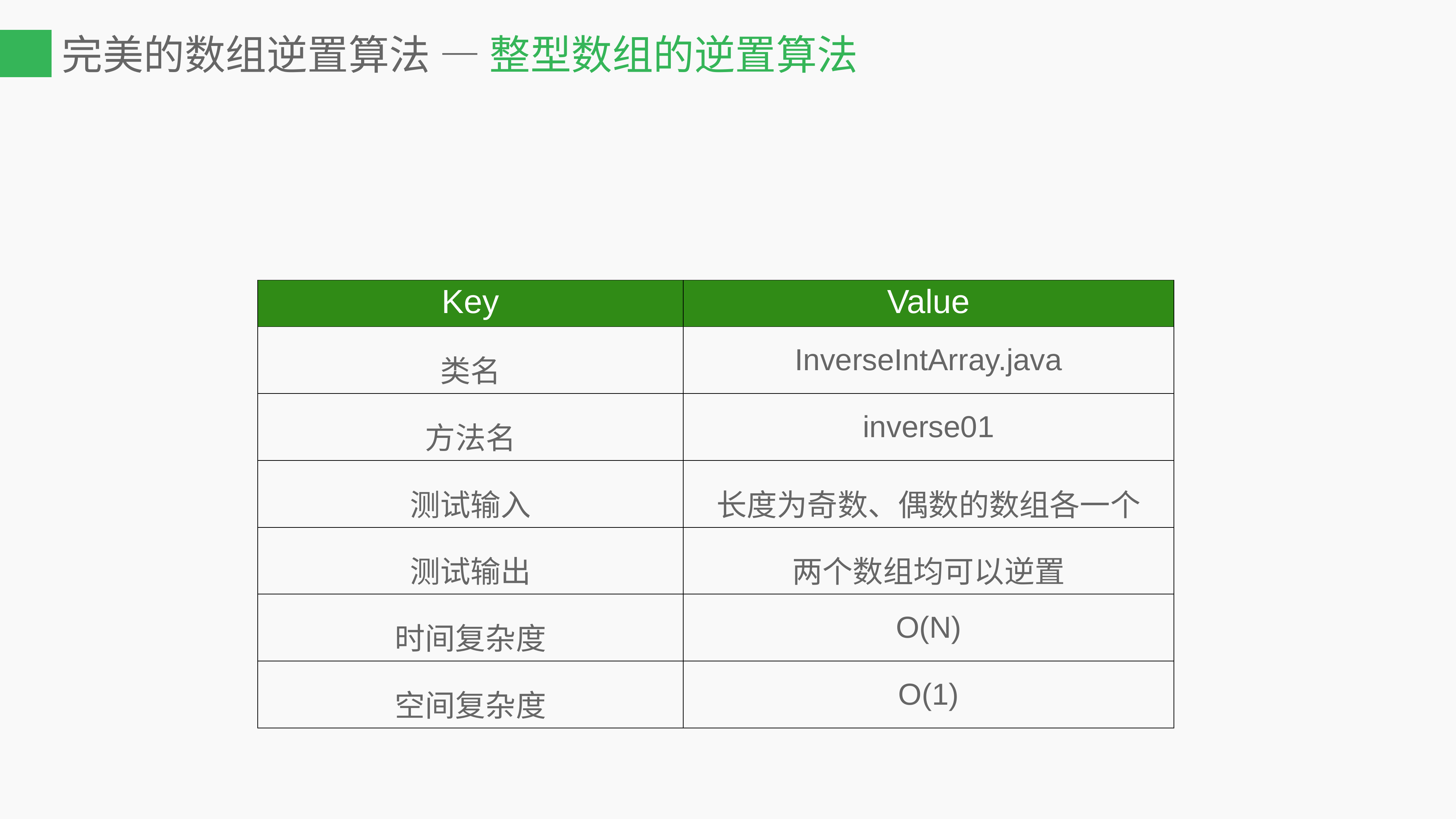

# 完美的数组逆置算法 — 整型数组的逆置算法

| Key | Value |
| --- | --- |
| 类名 | InverseIntArray.java |
| 方法名 | inverse01 |
| 测试输入 | 长度为奇数、偶数的数组各一个 |
| 测试输出 | 两个数组均可以逆置 |
| 时间复杂度 | O(N) |
| 空间复杂度 | O(1) |